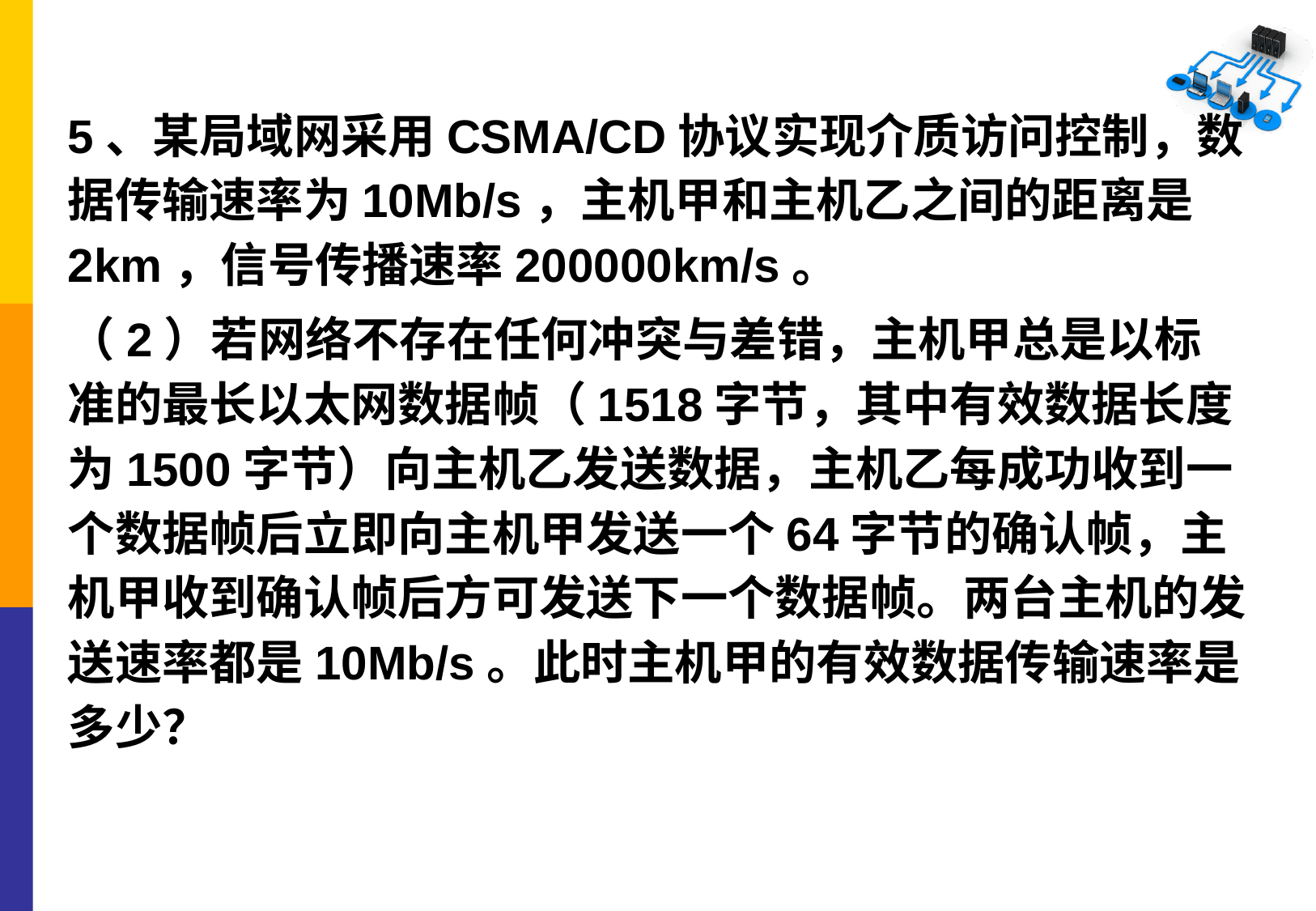

5、某局域网采用CSMA/CD协议实现介质访问控制，数据传输速率为10Mb/s，主机甲和主机乙之间的距离是2km，信号传播速率200000km/s。
（2）若网络不存在任何冲突与差错，主机甲总是以标准的最长以太网数据帧（1518字节，其中有效数据长度为1500字节）向主机乙发送数据，主机乙每成功收到一个数据帧后立即向主机甲发送一个64字节的确认帧，主机甲收到确认帧后方可发送下一个数据帧。两台主机的发送速率都是10Mb/s。此时主机甲的有效数据传输速率是多少？